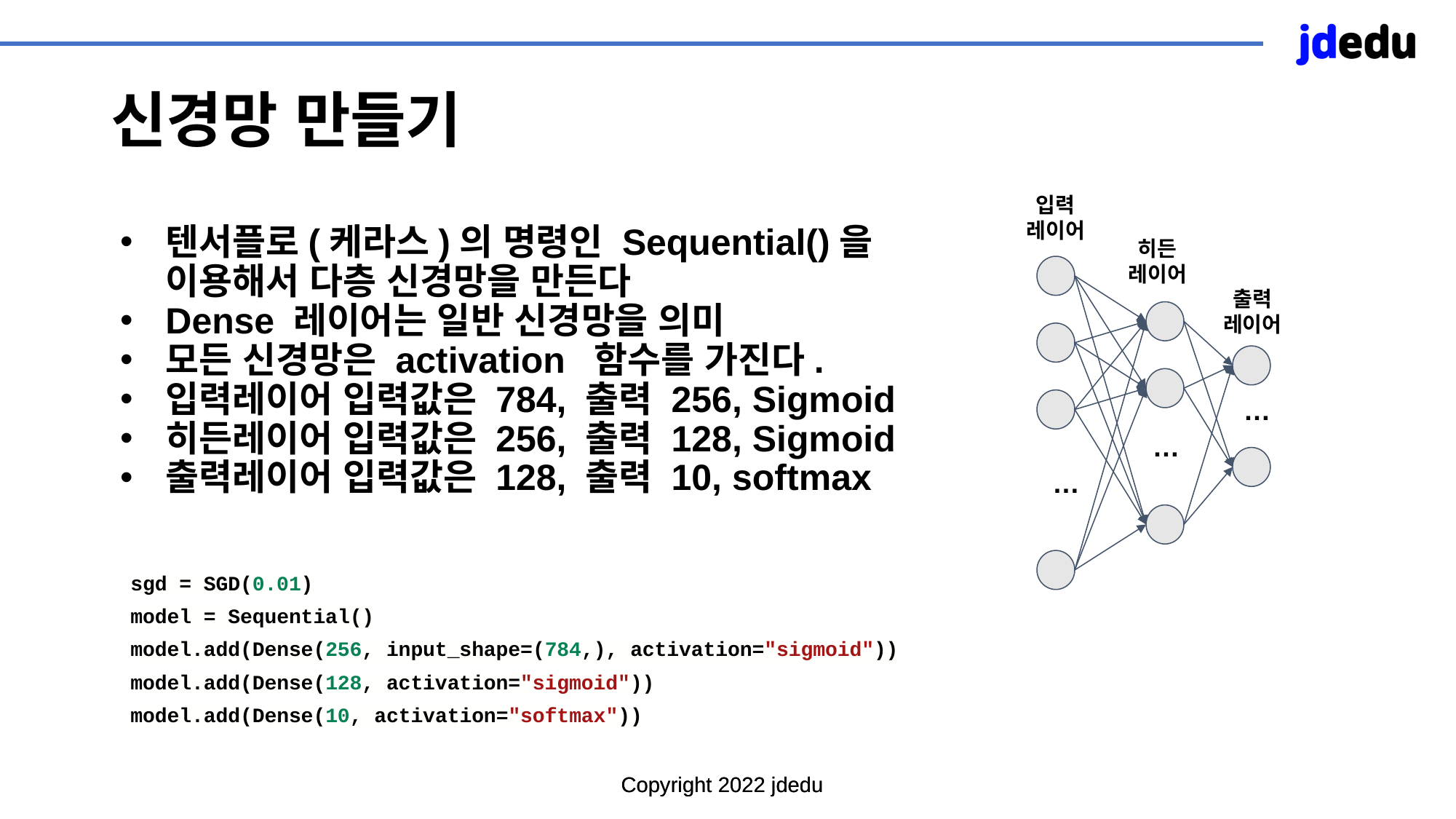

# 신경망 만들기
입력
레이어
텐서플로(케라스)의 명령인 Sequential()을 이용해서 다층 신경망을 만든다
Dense 레이어는 일반 신경망을 의미
모든 신경망은 activation  함수를 가진다.
입력레이어 입력값은 784, 출력 256, Sigmoid
히든레이어 입력값은 256, 출력 128, Sigmoid
출력레이어 입력값은 128, 출력 10, softmax
히든
레이어

출력
레이어

…

…

…

sgd = SGD(0.01)
model = Sequential()
model.add(Dense(256, input_shape=(784,), activation="sigmoid"))
model.add(Dense(128, activation="sigmoid"))
model.add(Dense(10, activation="softmax"))